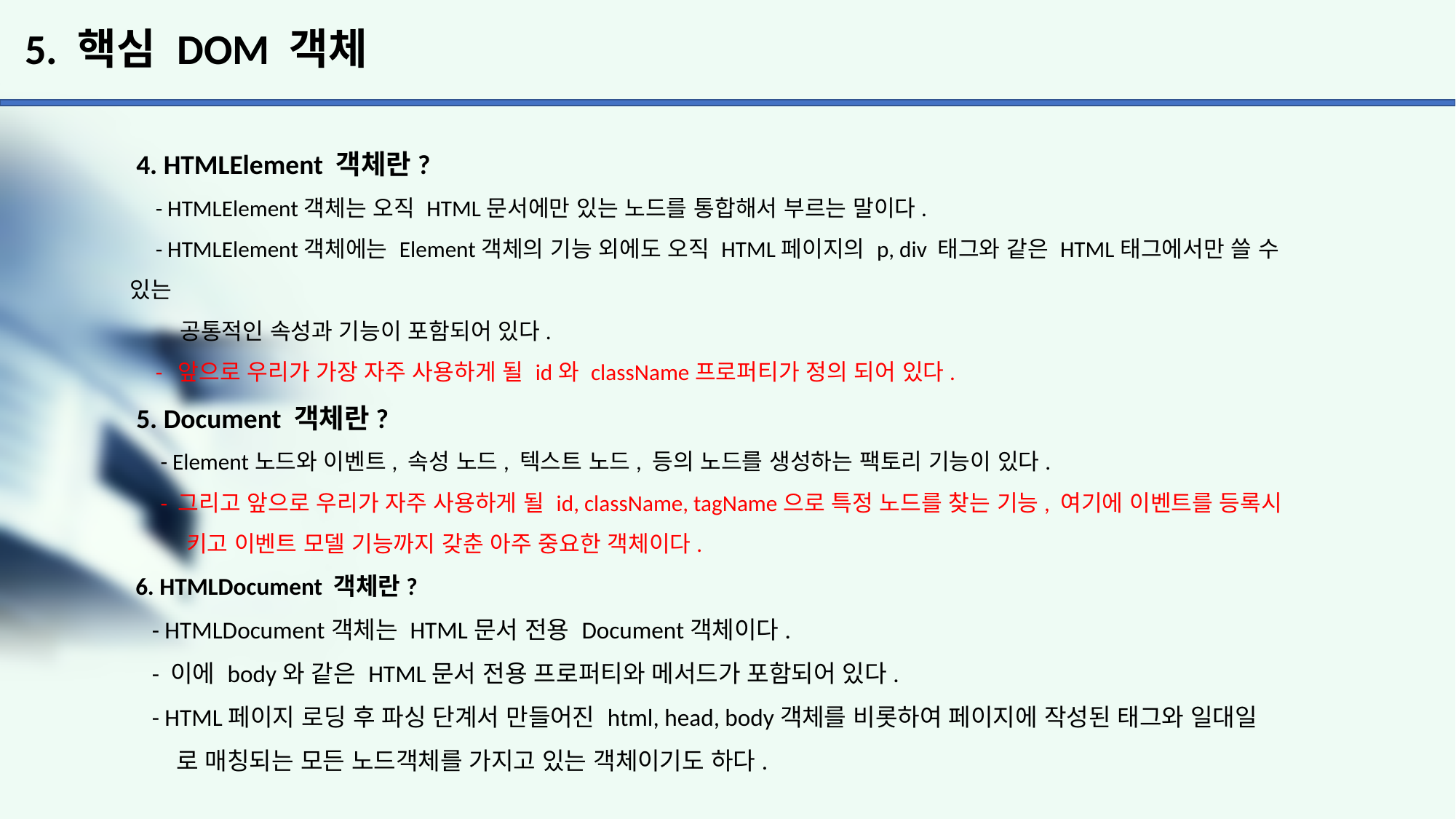

# 5. 핵심 DOM 객체
 4. HTMLElement 객체란?
     - HTMLElement객체는 오직 HTML문서에만 있는 노드를 통합해서 부르는 말이다.
     - HTMLElement객체에는 Element객체의 기능 외에도 오직 HTML페이지의 p, div 태그와 같은 HTML태그에서만 쓸 수 있는
       공통적인 속성과 기능이 포함되어 있다.
     -  앞으로 우리가 가장 자주 사용하게 될 id와 className프로퍼티가 정의 되어 있다.
 5. Document 객체란?
      - Element노드와 이벤트, 속성 노드, 텍스트 노드, 등의 노드를 생성하는 팩토리 기능이 있다.
      - 그리고 앞으로 우리가 자주 사용하게 될 id, className, tagName으로 특정 노드를 찾는 기능, 여기에 이벤트를 등록시
        키고 이벤트 모델 기능까지 갖춘 아주 중요한 객체이다.
 6. HTMLDocument 객체란?
    - HTMLDocument객체는 HTML문서 전용 Document객체이다.
    - 이에 body와 같은 HTML문서 전용 프로퍼티와 메서드가 포함되어 있다.
    - HTML페이지 로딩 후 파싱 단계서 만들어진 html, head, body객체를 비롯하여 페이지에 작성된 태그와 일대일
      로 매칭되는 모든 노드객체를 가지고 있는 객체이기도 하다.